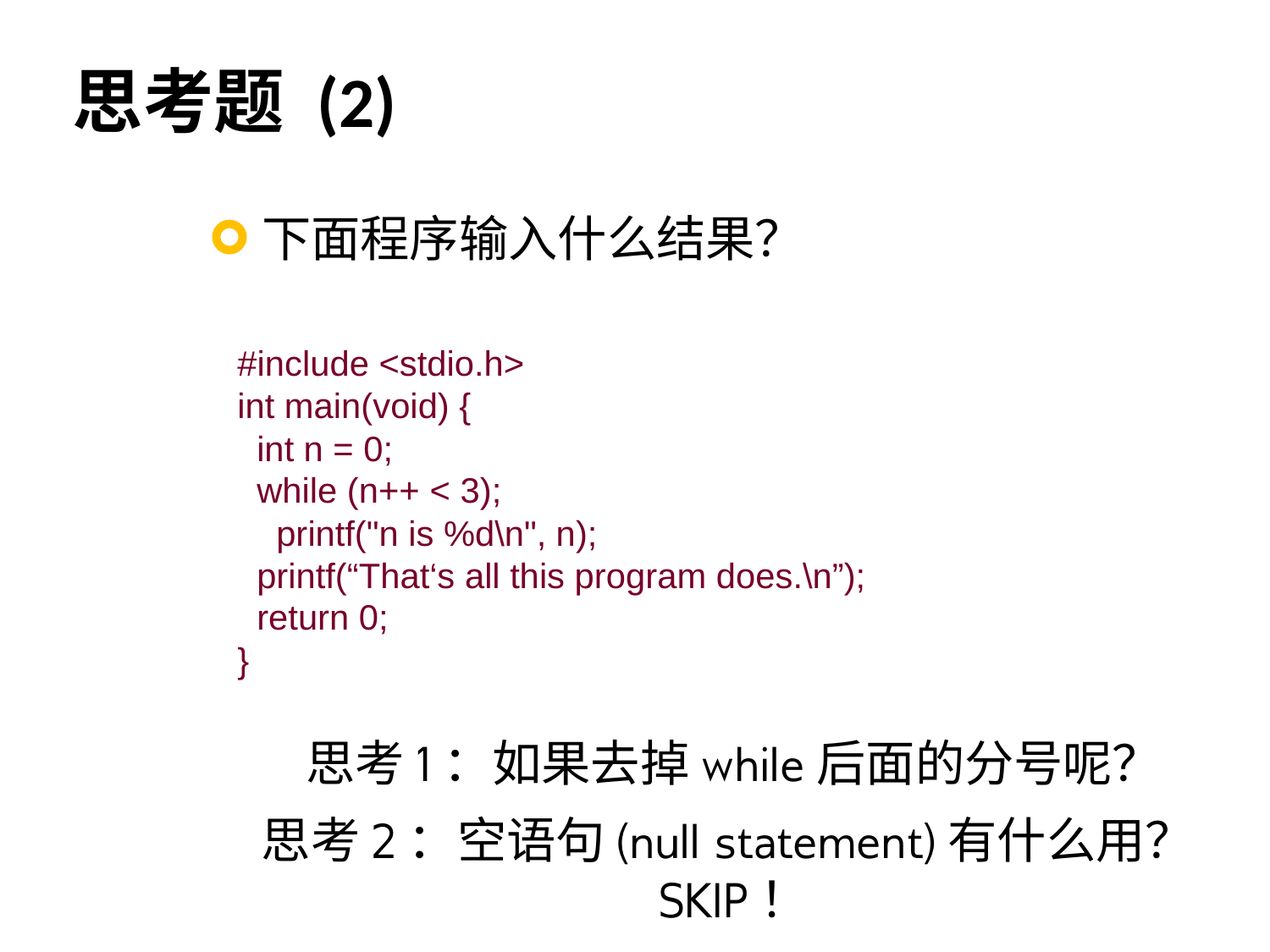

# 思考题 (2)
下面程序输入什么结果？

#include <stdio.h>
int main(void) {
  int n = 0;
  while (n++ < 3);
    printf("n is %d\n", n);
  printf(“That‘s all this program does.\n”);
  return 0;
}
思考1：如果去掉while后面的分号呢？
思考2：空语句(null statement)有什么用？SKIP！